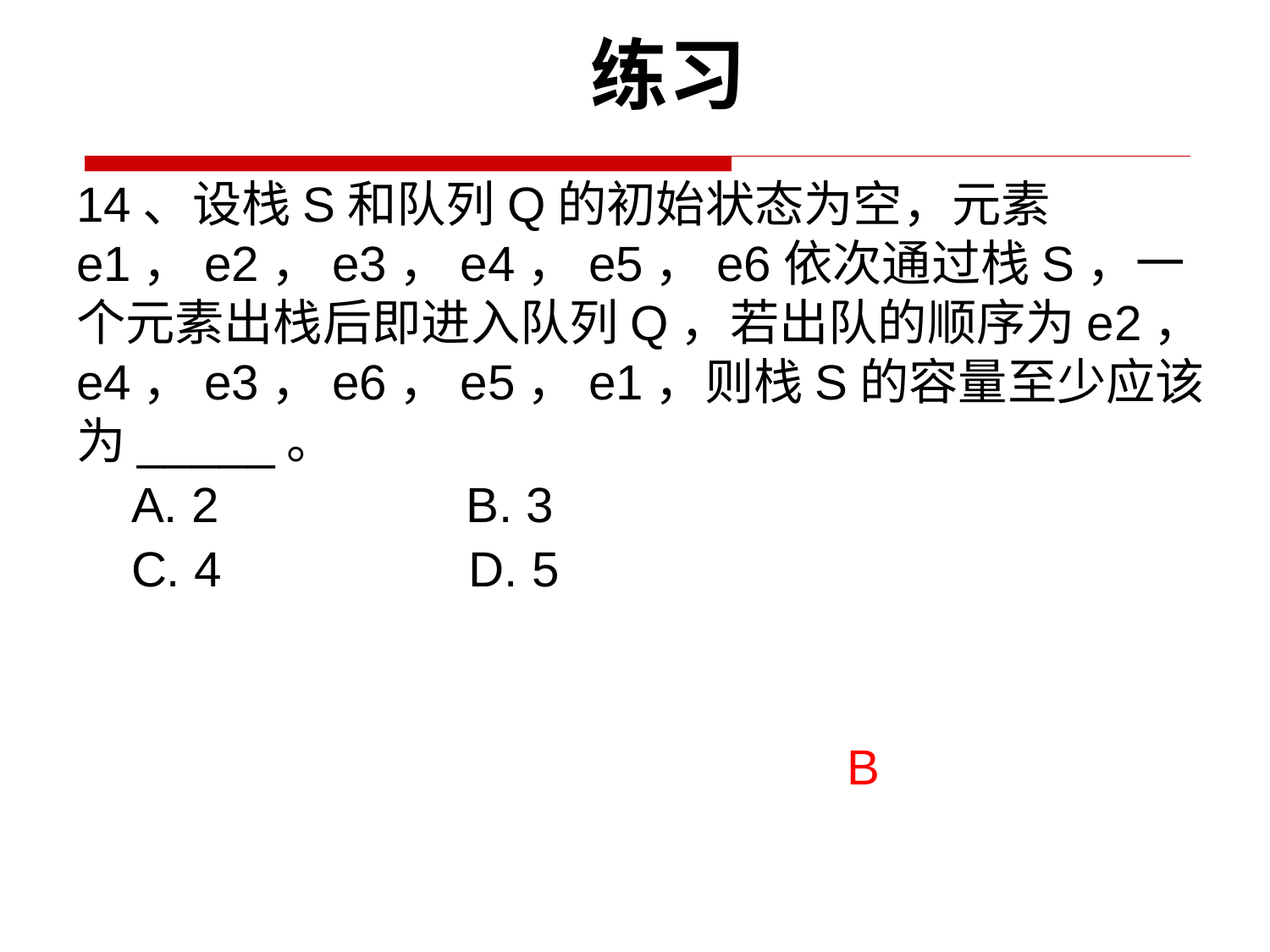

练习
14、设栈S和队列Q的初始状态为空，元素e1，e2，e3，e4，e5，e6依次通过栈S，一个元素出栈后即进入队列Q，若出队的顺序为e2，e4，e3，e6，e5，e1，则栈S的容量至少应该为_____。
    A. 2                  B. 3
    C. 4                  D. 5
B